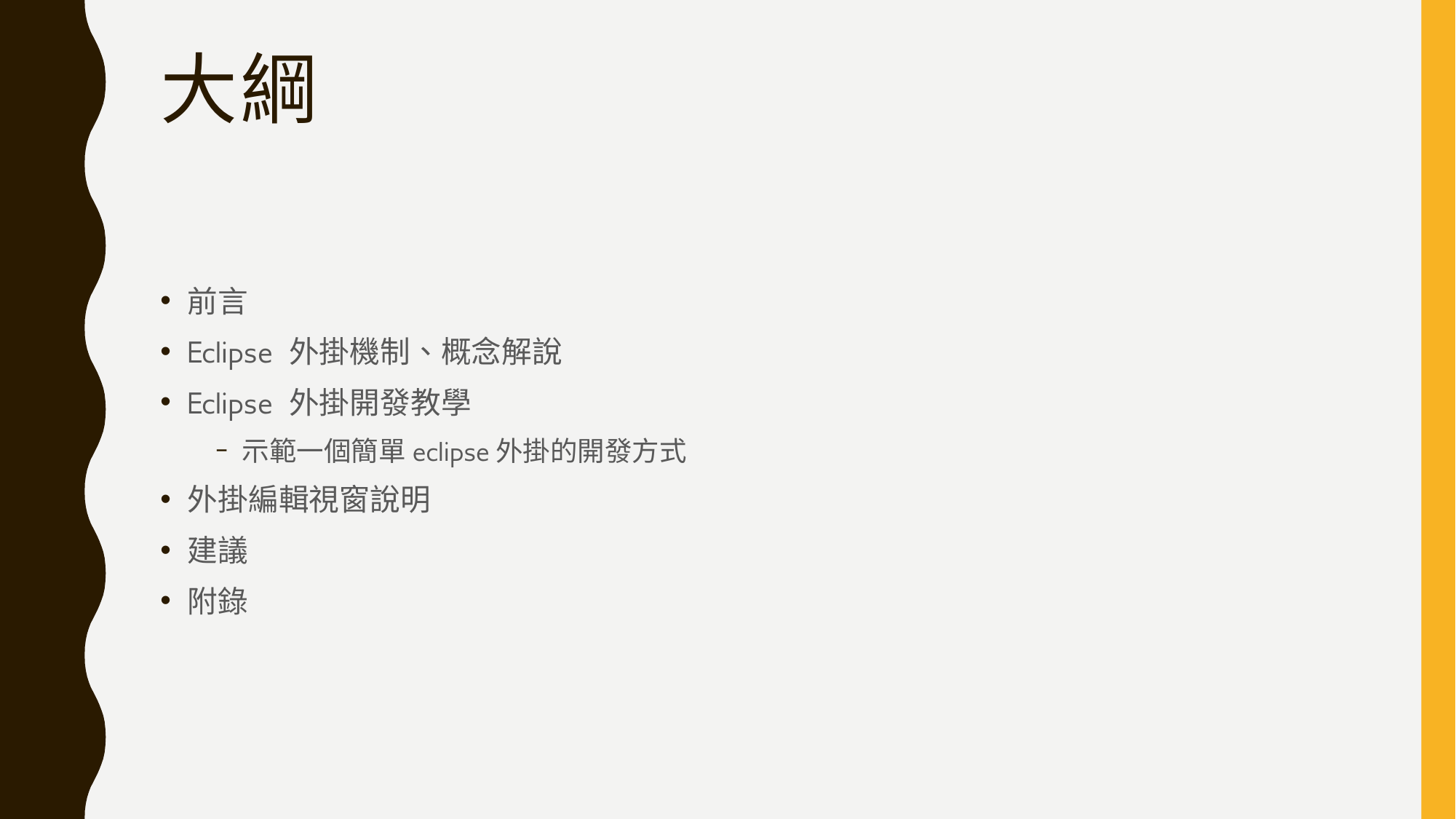

# 大綱
前言
Eclipse 外掛機制、概念解說
Eclipse 外掛開發教學
示範一個簡單eclipse外掛的開發方式
外掛編輯視窗說明
建議
附錄